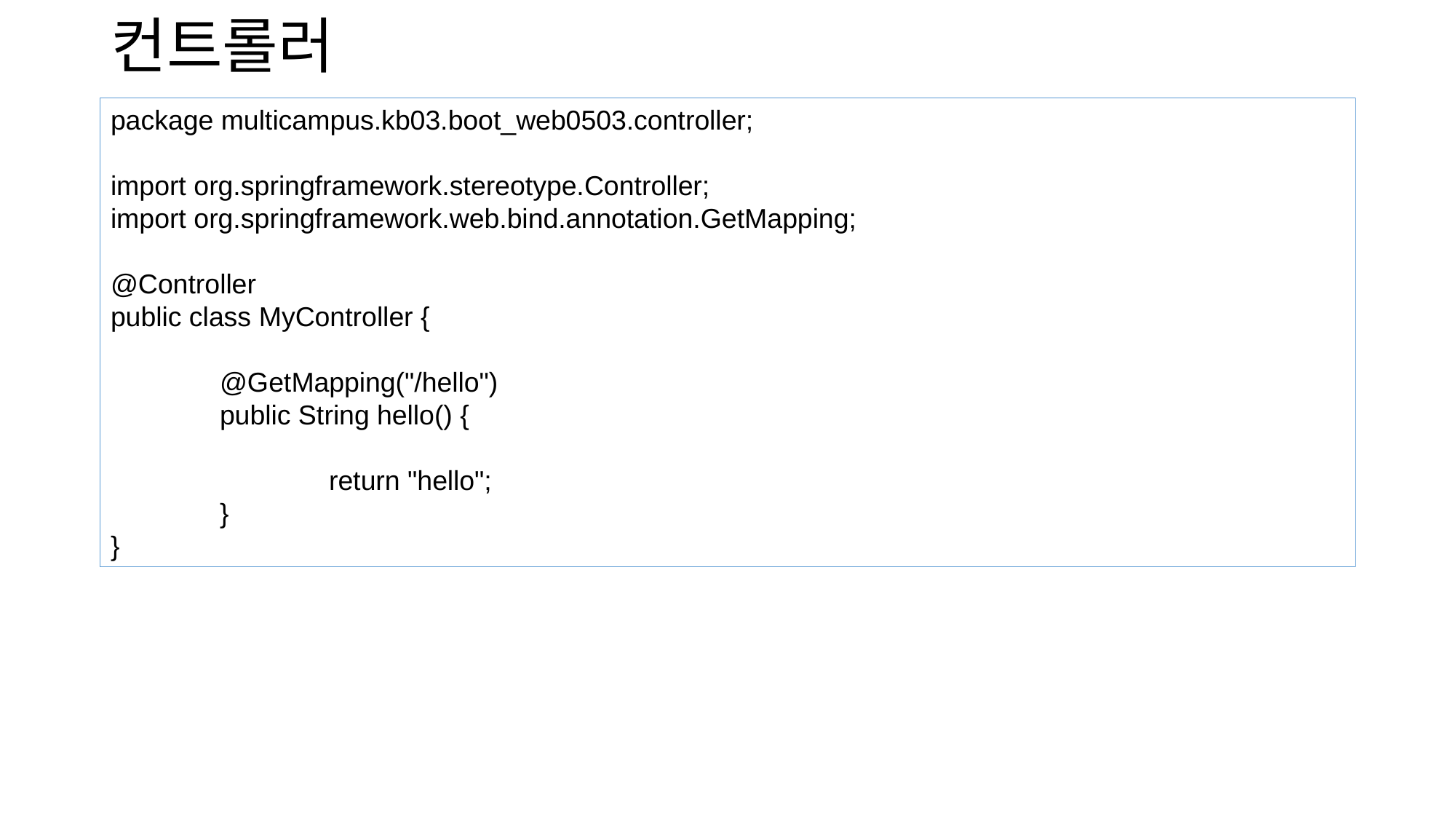

# 컨트롤러

package multicampus.kb03.boot_web0503.controller;

import org.springframework.stereotype.Controller;
import org.springframework.web.bind.annotation.GetMapping;

@Controller
public class MyController {

	@GetMapping("/hello")
	public String hello() {

		return "hello";
	}
}